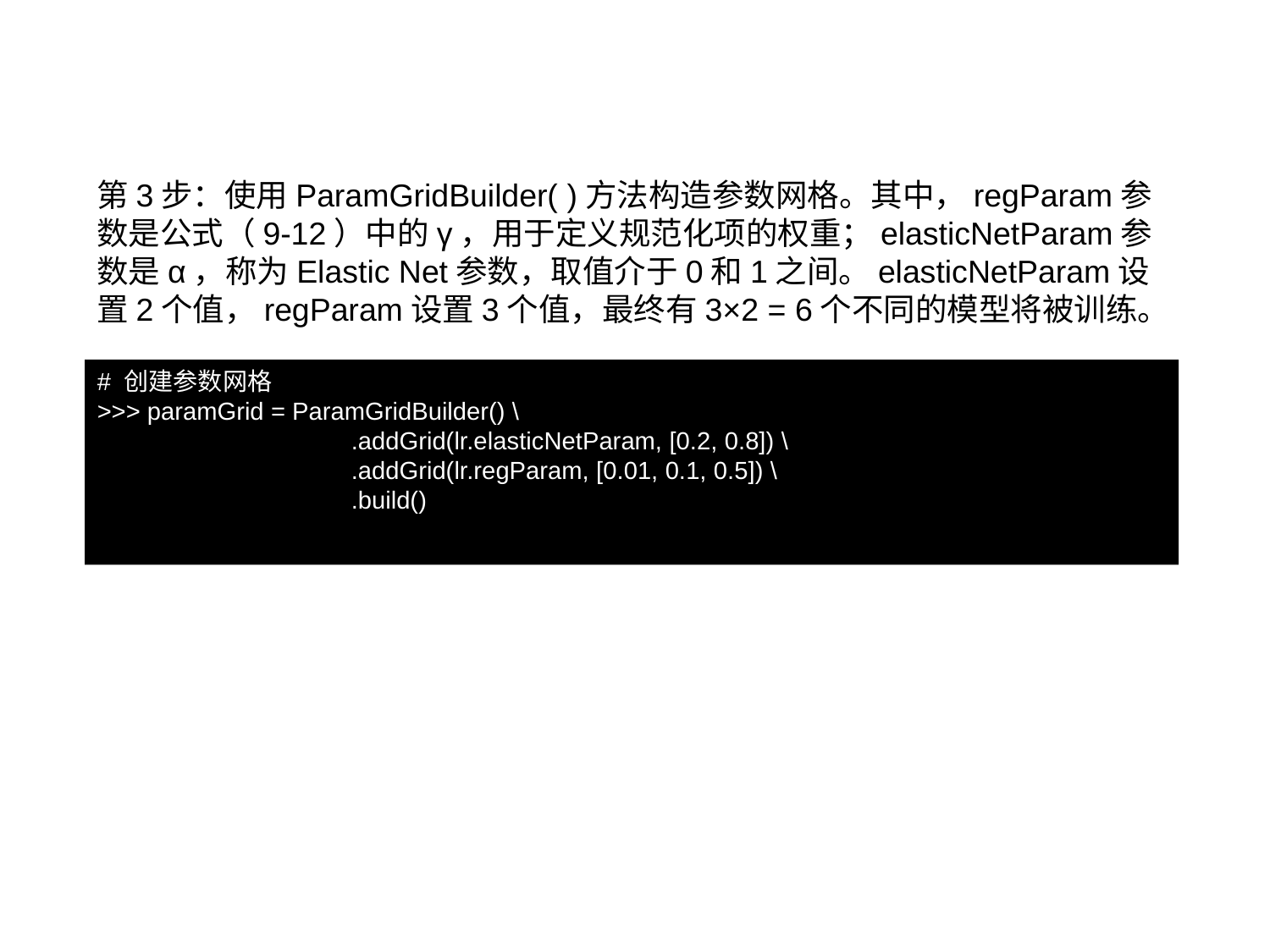

9.11.2 用交叉验证选择模型
第3步：使用ParamGridBuilder( )方法构造参数网格。其中，regParam参数是公式（9-12）中的γ，用于定义规范化项的权重；elasticNetParam参数是α，称为Elastic Net参数，取值介于0和1之间。elasticNetParam设置2个值，regParam设置3个值，最终有3×2 = 6个不同的模型将被训练。
# 创建参数网格
>>> paramGrid = ParamGridBuilder() \
    		.addGrid(lr.elasticNetParam, [0.2, 0.8]) \
    		.addGrid(lr.regParam, [0.01, 0.1, 0.5]) \
    		.build()